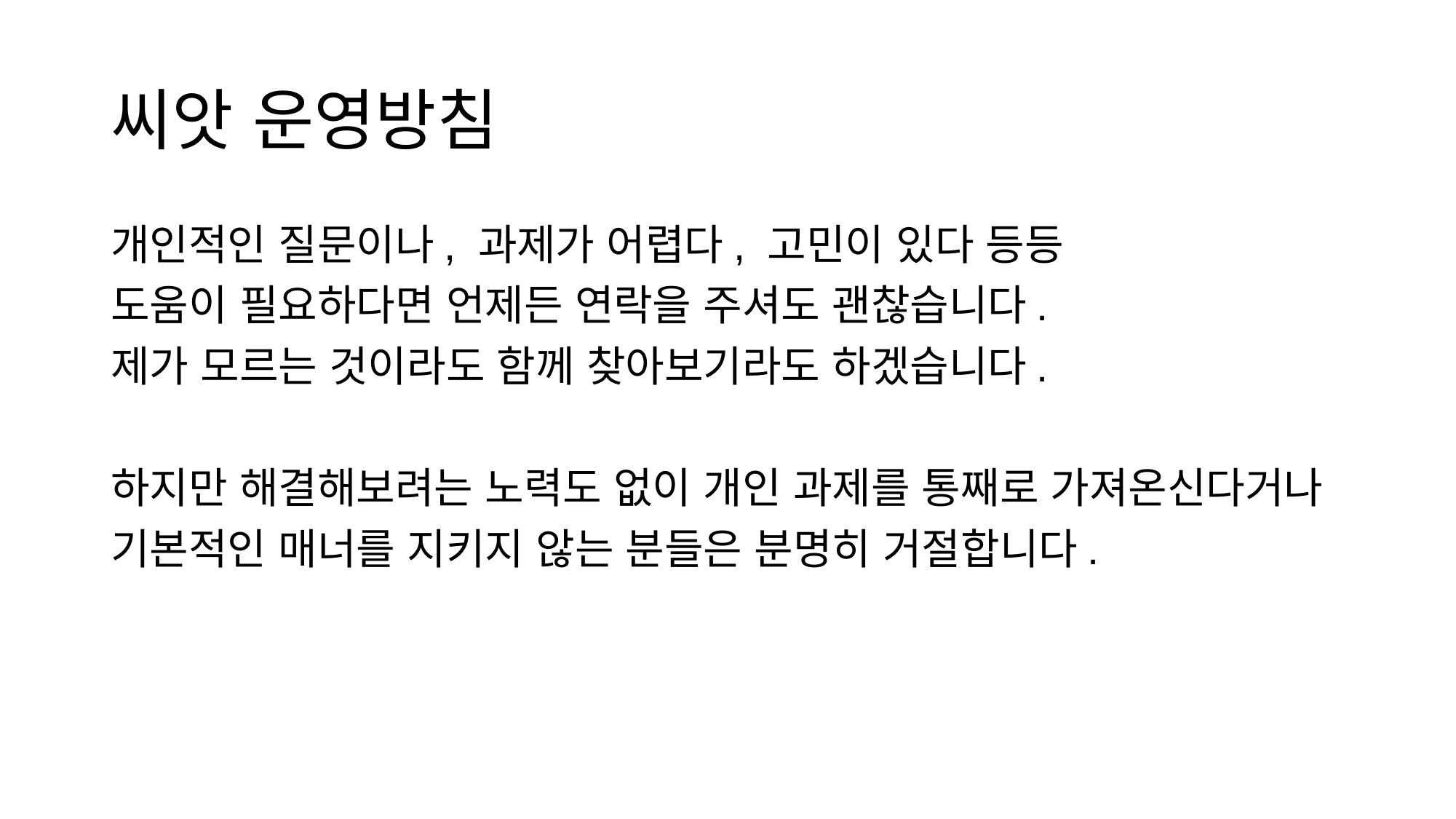

# 씨앗 운영방침
개인적인 질문이나, 과제가 어렵다, 고민이 있다 등등
도움이 필요하다면 언제든 연락을 주셔도 괜찮습니다.
제가 모르는 것이라도 함께 찾아보기라도 하겠습니다.

하지만 해결해보려는 노력도 없이 개인 과제를 통째로 가져온신다거나
기본적인 매너를 지키지 않는 분들은 분명히 거절합니다.